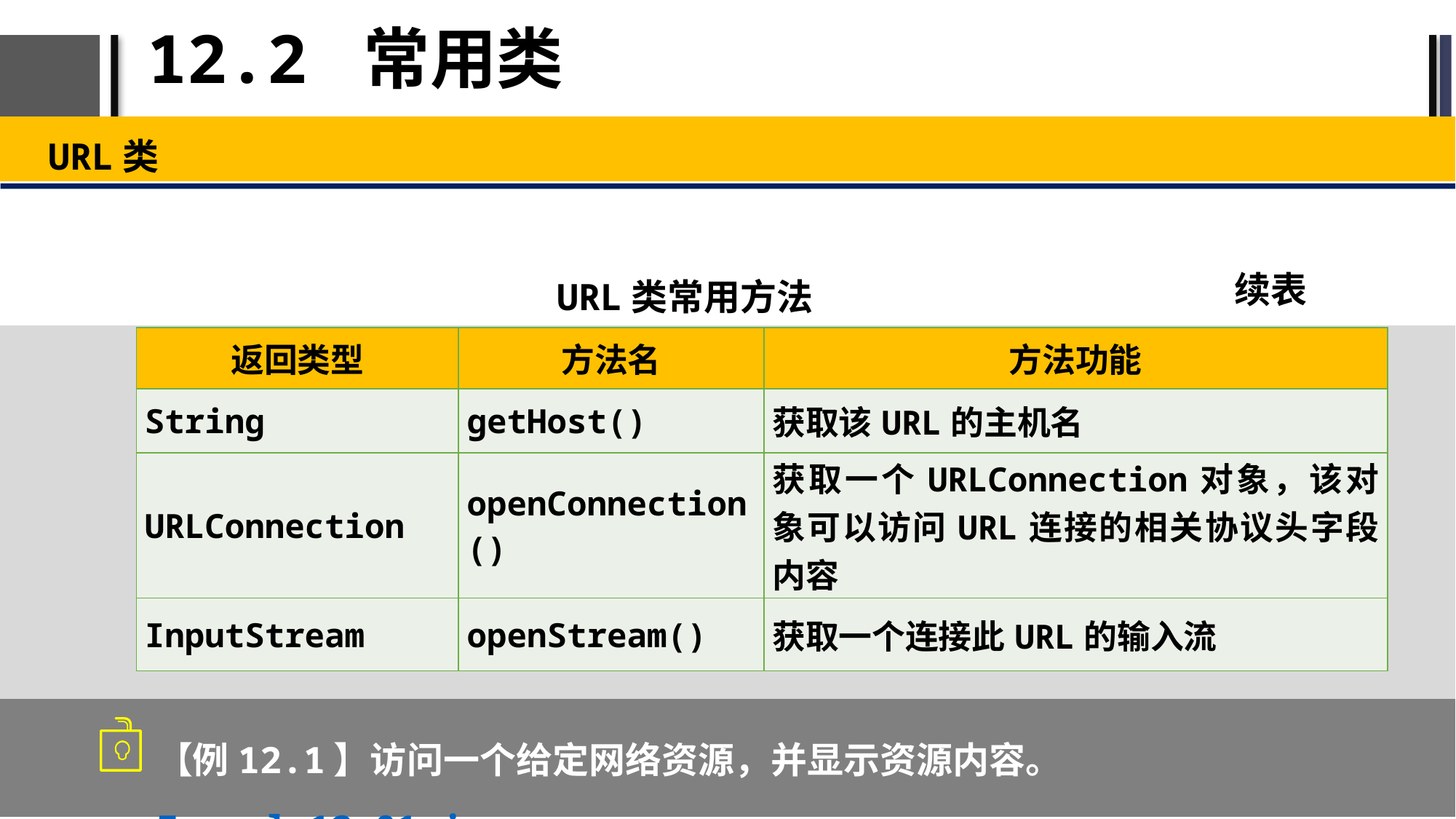

# 12.2 常用类

URL类

续表
URL类常用方法

| 返回类型 | 方法名 | 方法功能 |
| --- | --- | --- |
| String | getHost() | 获取该URL的主机名 |
| URLConnection | openConnection() | 获取一个URLConnection对象，该对象可以访问URL连接的相关协议头字段内容 |
| InputStream | openStream() | 获取一个连接此URL的输入流 |

【例12.1】访问一个给定网络资源，并显示资源内容。Example12_01.java